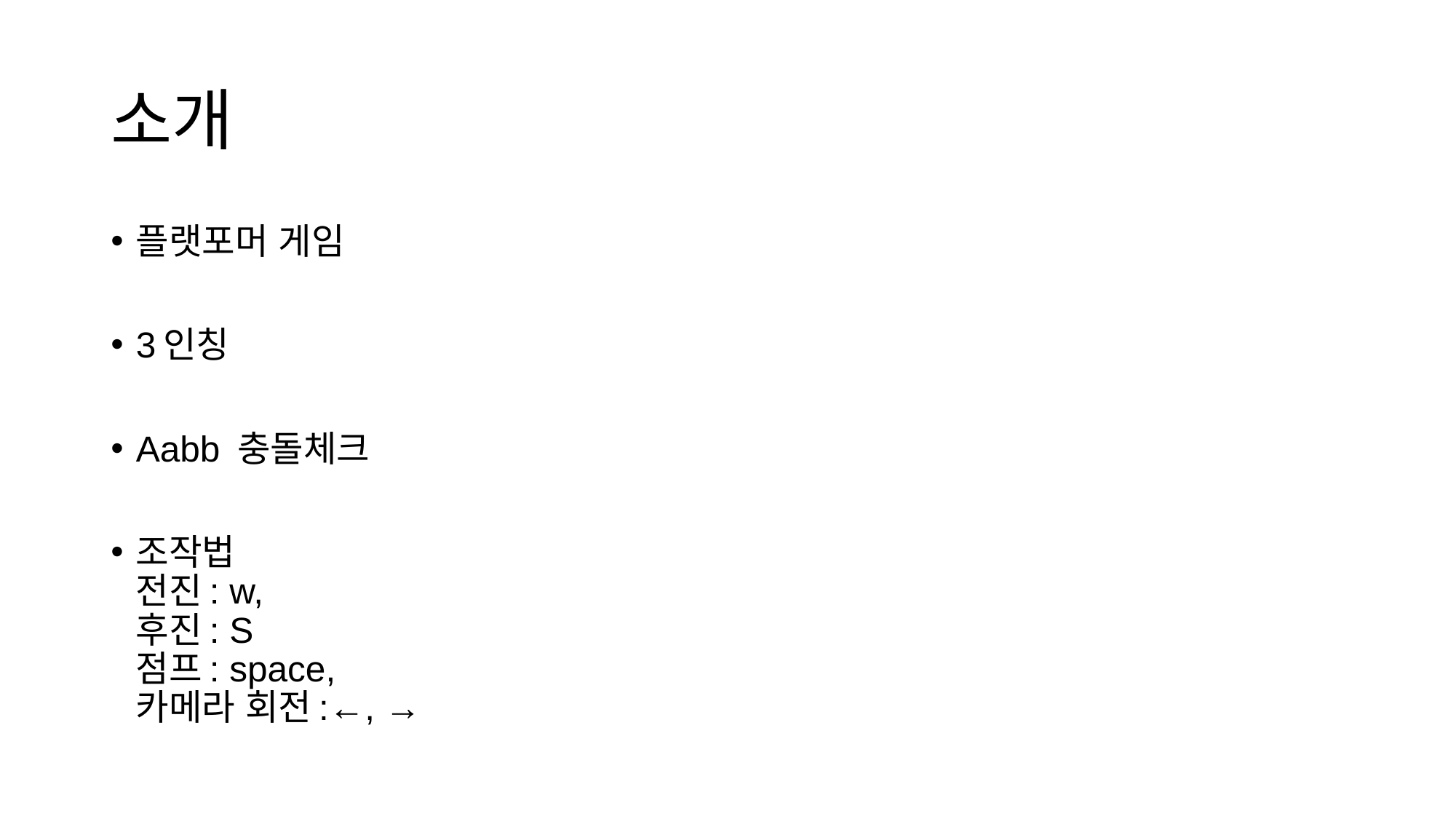

# 소개
플랫포머 게임

3인칭

Aabb 충돌체크

조작법
전진: w,
후진: S
점프: space,
카메라 회전:←, →